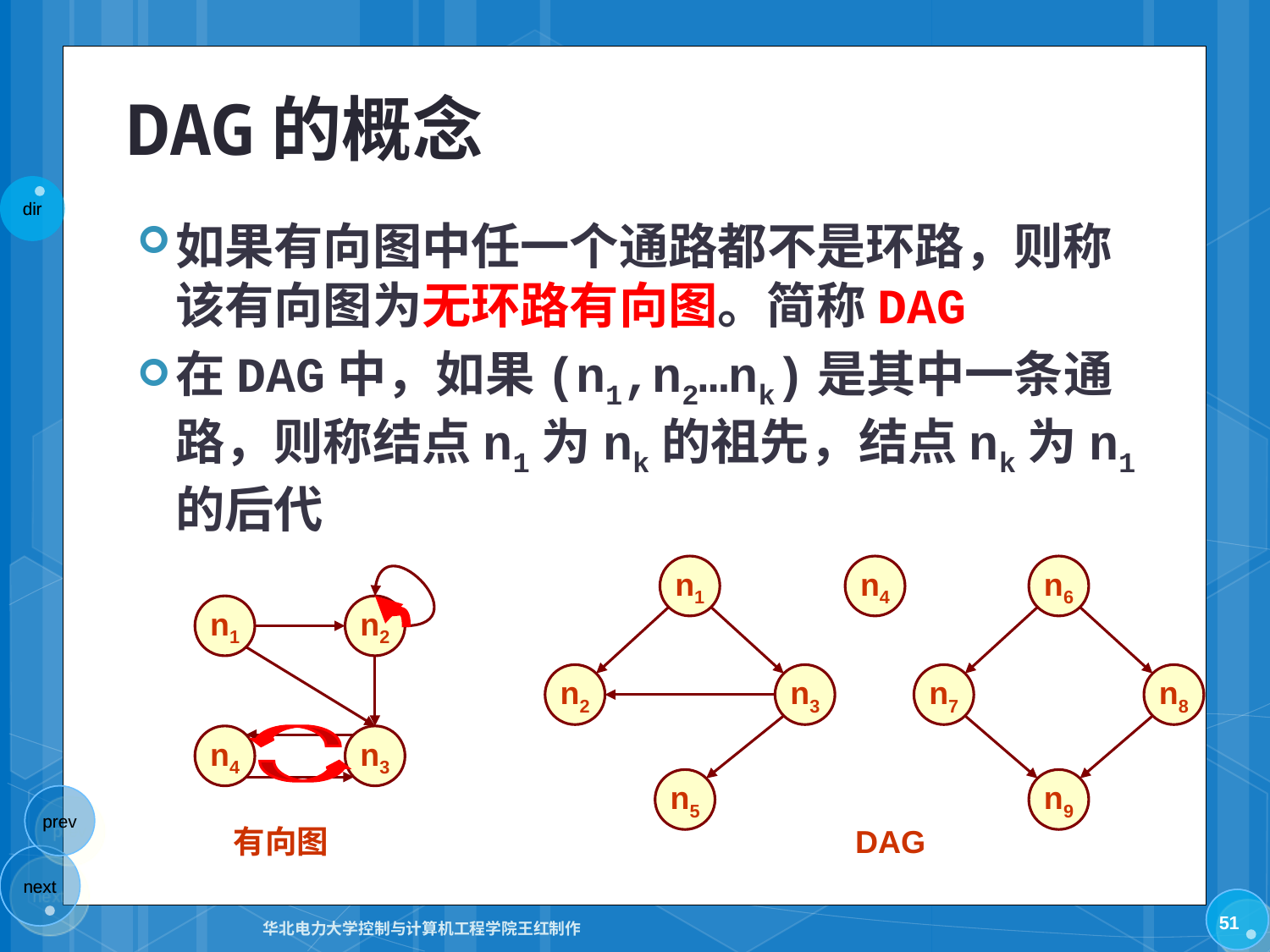

# DAG的概念
如果有向图中任一个通路都不是环路，则称该有向图为无环路有向图。简称DAG
在DAG中，如果(n1,n2…nk)是其中一条通路，则称结点n1为nk的祖先，结点nk为n1的后代
n1
n4
n6
n2
n3
n7
n8
n5
n9
n1
n2
n4
n3

有向图
DAG
51
华北电力大学控制与计算机工程学院王红制作